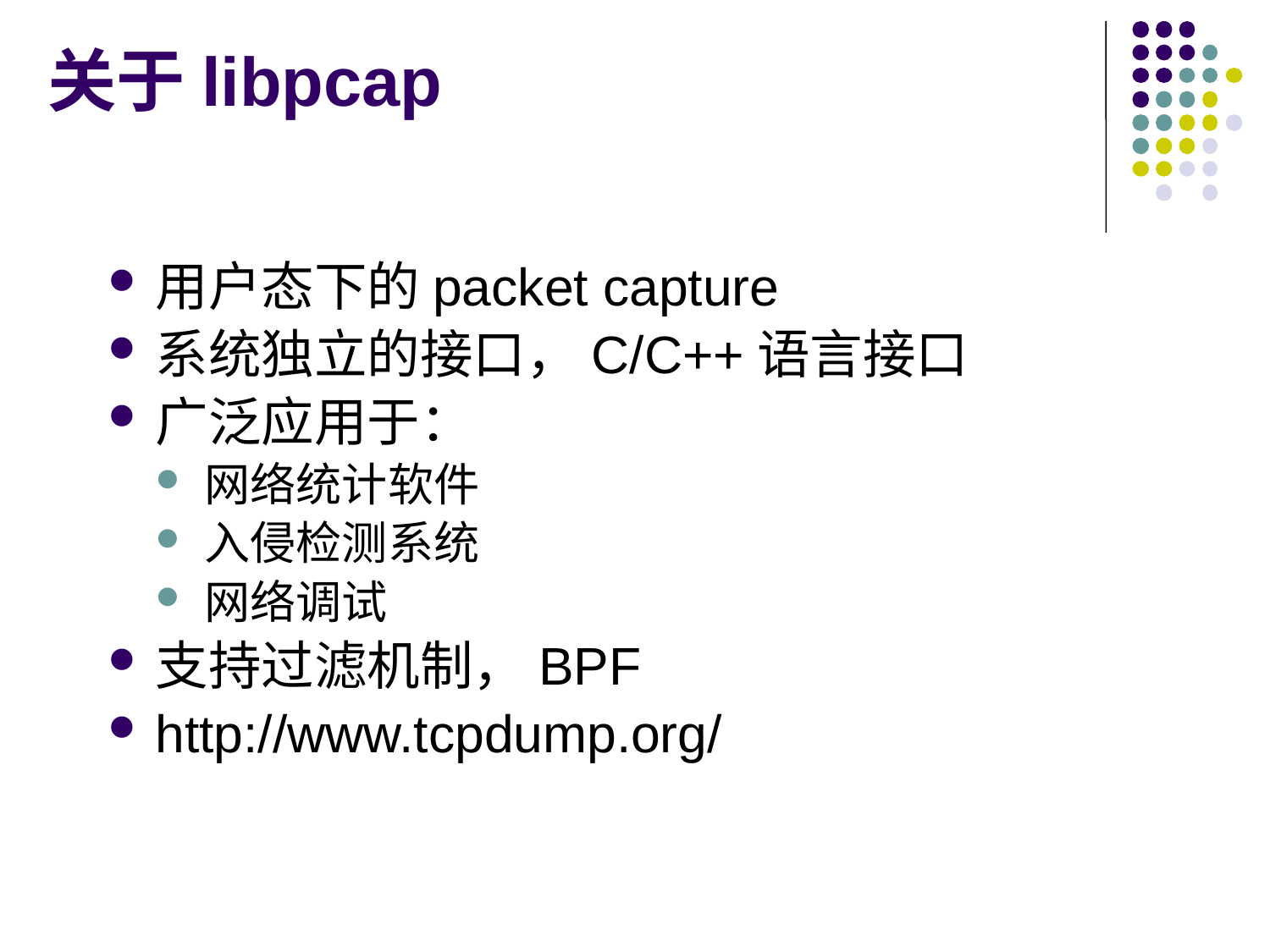

# 关于libpcap
用户态下的packet capture
系统独立的接口，C/C++语言接口
广泛应用于：
网络统计软件
入侵检测系统
网络调试
支持过滤机制，BPF
http://www.tcpdump.org/